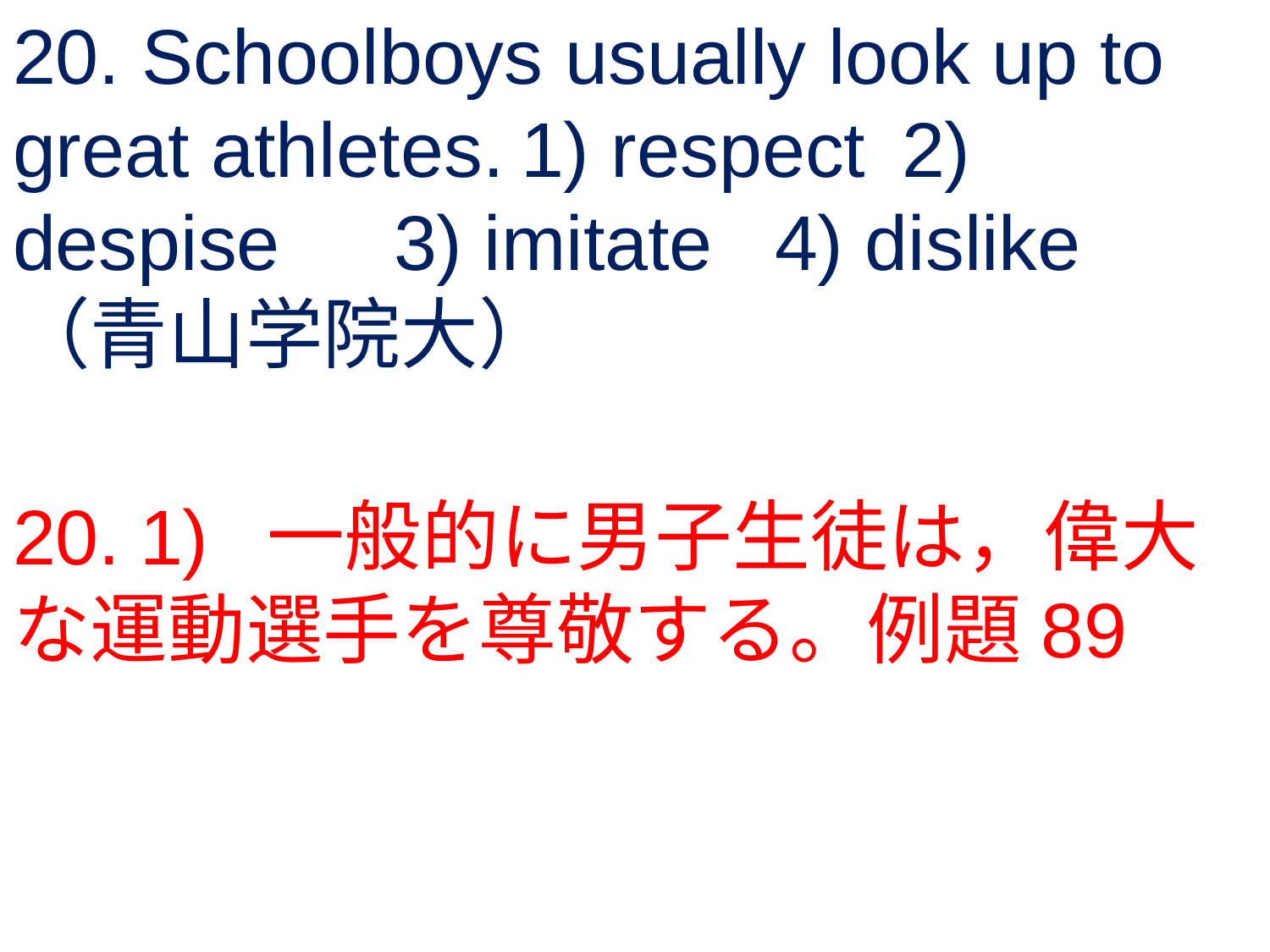

# 20. Schoolboys usually look up to great athletes.	1) respect	2) despise	3) imitate	4) dislike	（青山学院大）
20.	1) 	一般的に男子生徒は，偉大な運動選手を尊敬する。例題89